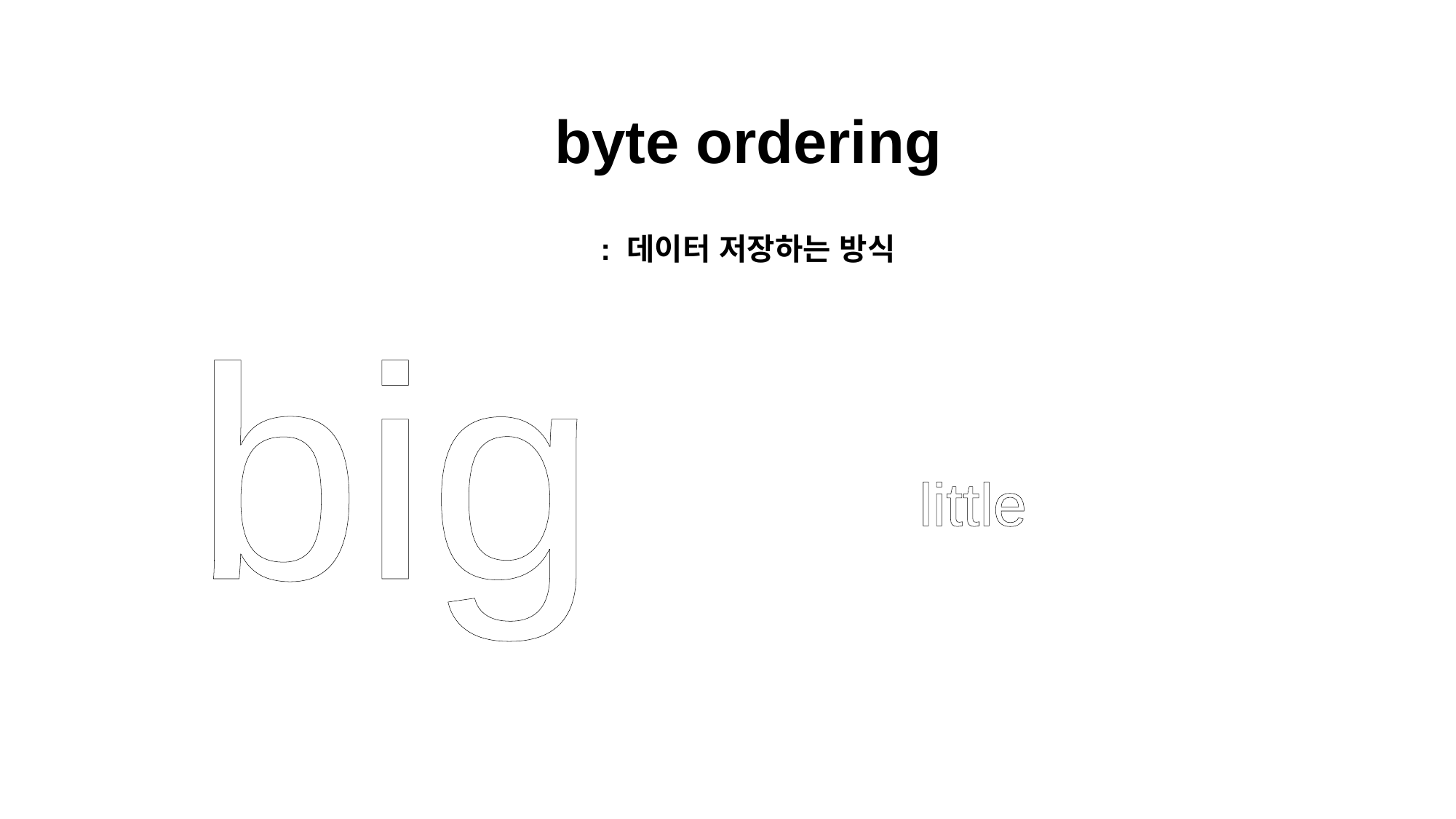

byte ordering
: 데이터 저장하는 방식
big
little